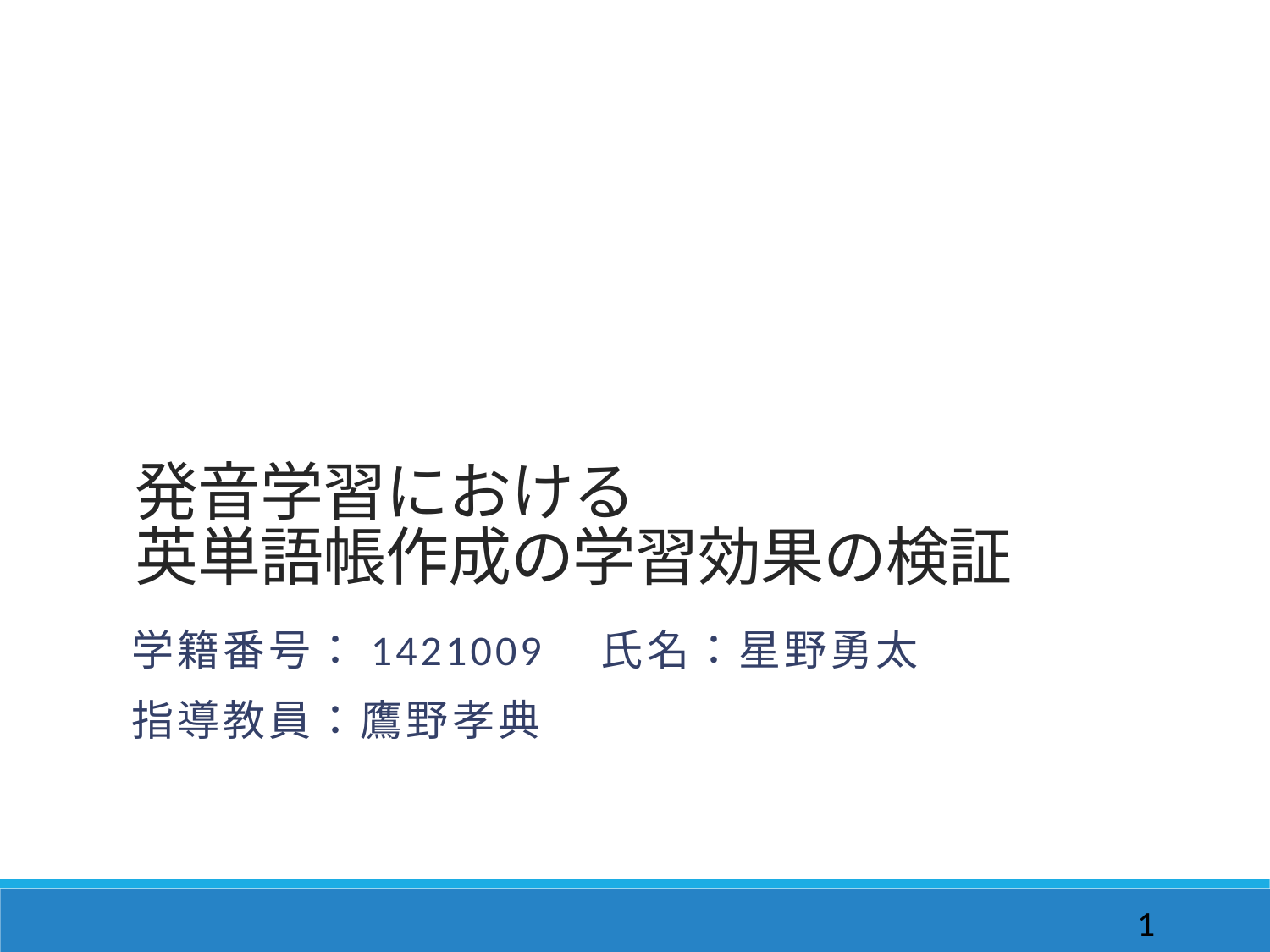

# 発音学習における 英単語帳作成の学習効果の検証
学籍番号：1421009　氏名：星野勇太
指導教員：鷹野孝典

1